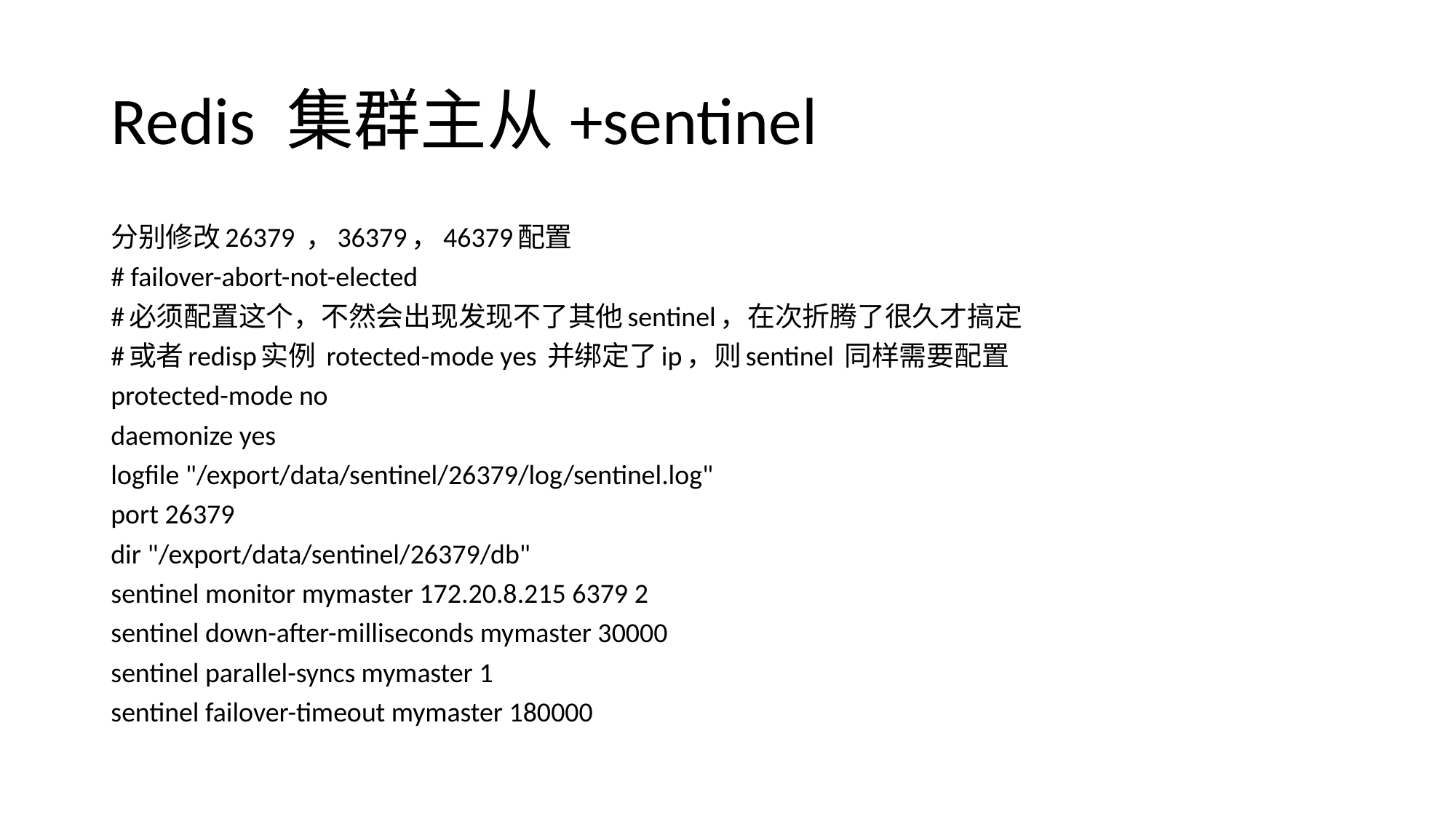

# Redis 集群主从+sentinel
分别修改26379 ，36379，46379配置
# failover-abort-not-elected
#必须配置这个，不然会出现发现不了其他sentinel，在次折腾了很久才搞定
#或者redisp实例 rotected-mode yes 并绑定了ip，则sentinel 同样需要配置
protected-mode no
daemonize yes
logfile "/export/data/sentinel/26379/log/sentinel.log"
port 26379
dir "/export/data/sentinel/26379/db"
sentinel monitor mymaster 172.20.8.215 6379 2
sentinel down-after-milliseconds mymaster 30000
sentinel parallel-syncs mymaster 1
sentinel failover-timeout mymaster 180000